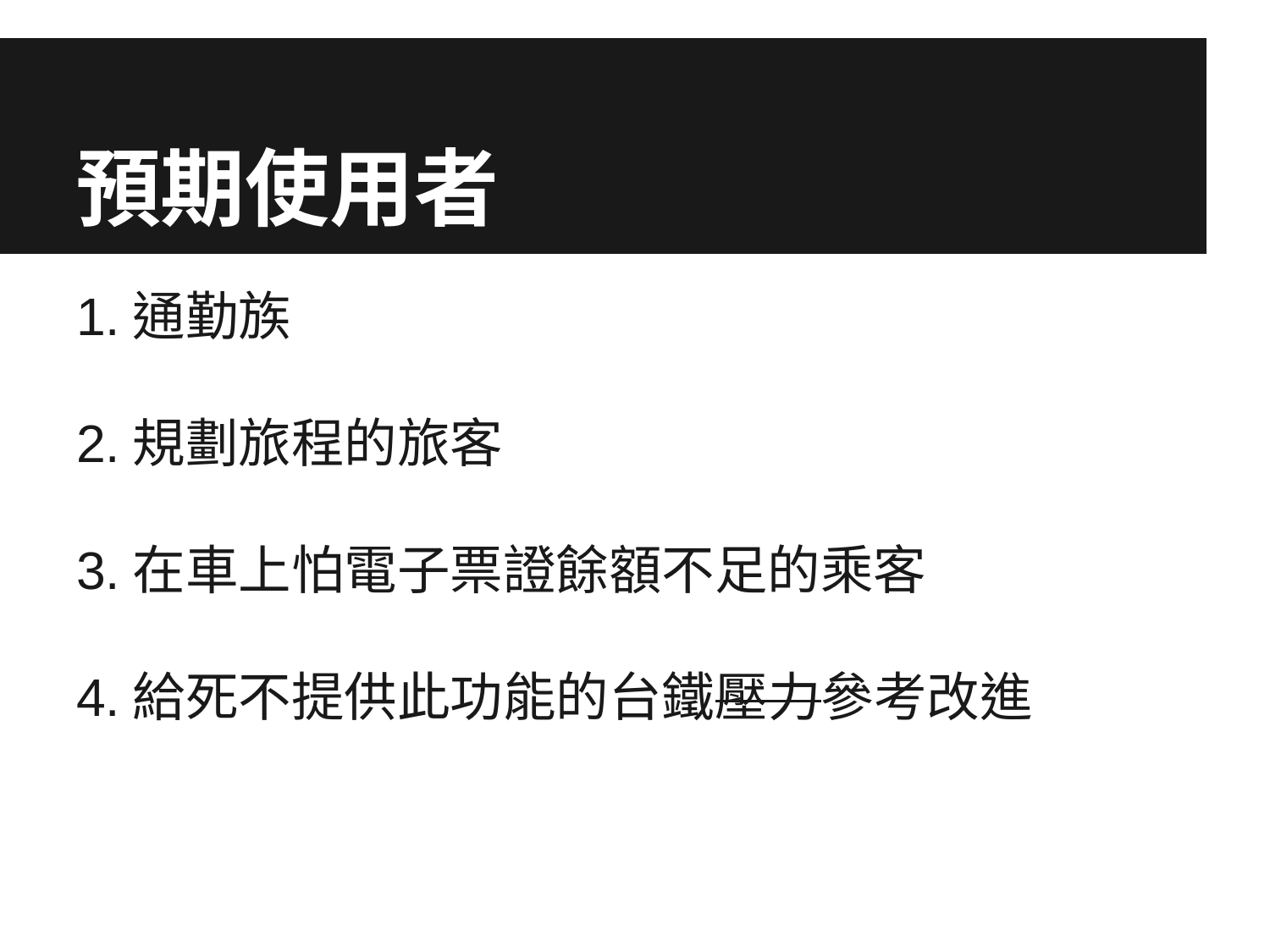

# 預期使用者
1.通勤族

2.規劃旅程的旅客

3.在車上怕電子票證餘額不足的乘客

4.給死不提供此功能的台鐵壓力參考改進